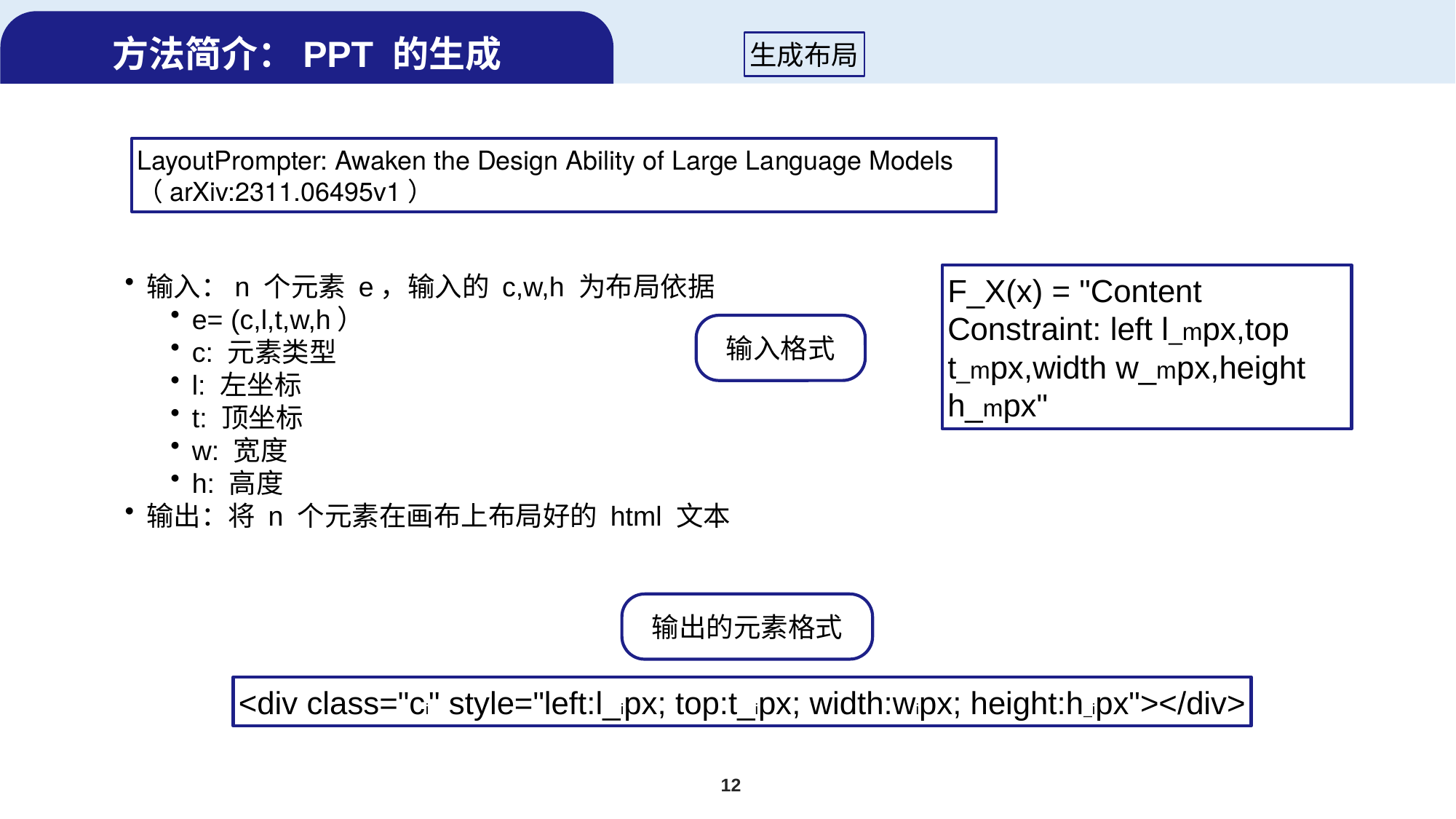

方法简介：PPT 的生成
生成布局
LayoutPrompter: Awaken the Design Ability of Large Language Models （arXiv:2311.06495v1）
输入：n 个元素 e，输入的 c,w,h 为布局依据
e= (c,l,t,w,h）
c: 元素类型
l: 左坐标
t: 顶坐标
w: 宽度
h: 高度
输出：将 n 个元素在画布上布局好的 html 文本
F_X(x) = "Content Constraint: left l_mpx,top t_mpx,width w_mpx,height h_mpx"
输入格式
输出的元素格式
<div class="ci" style="left:l_ipx; top:t_ipx; width:wipx; height:h_ipx"></div>
12